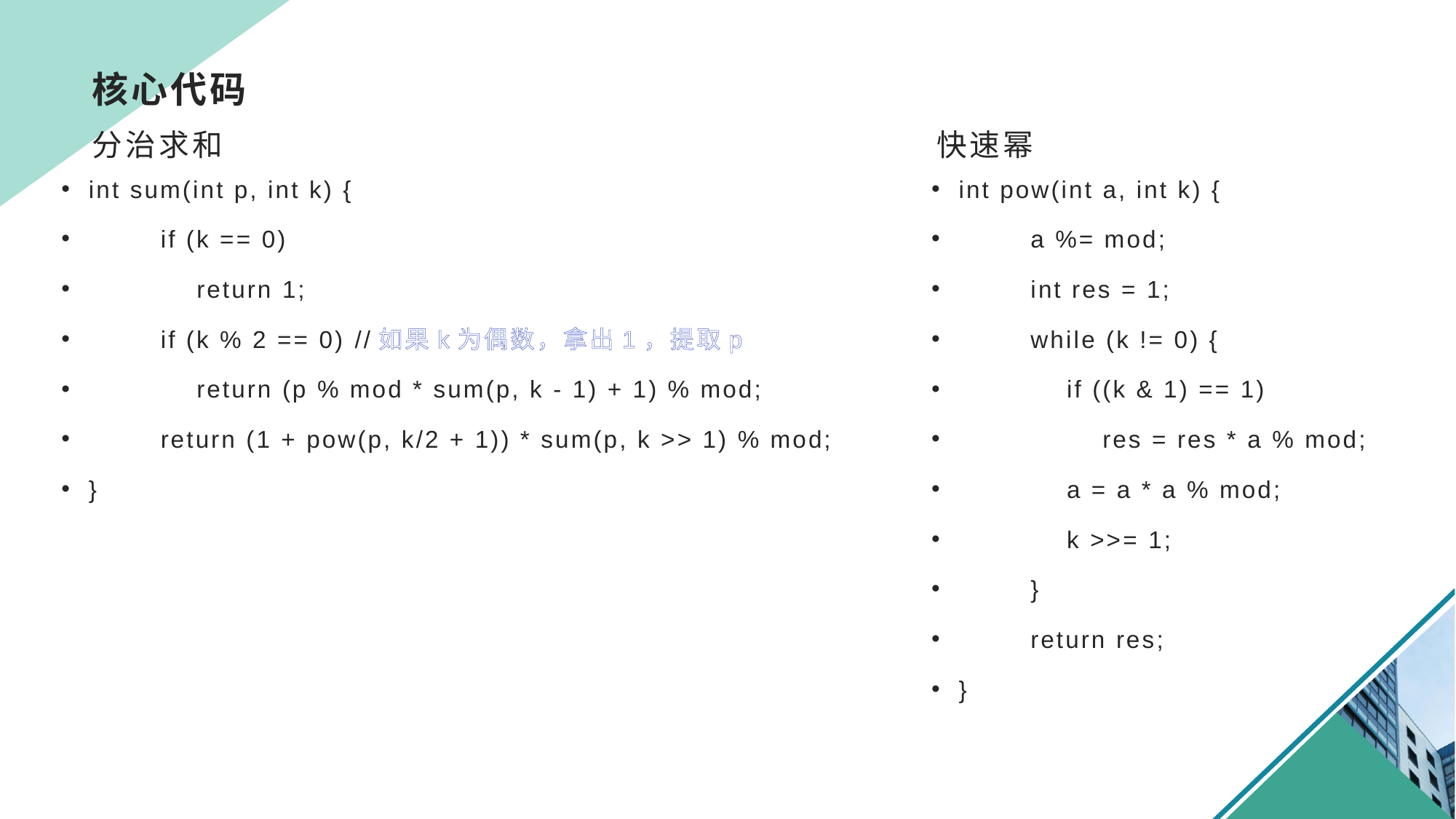

# 核心代码
快速幂
分治求和
int sum(int p, int k) {
        if (k == 0)
            return 1;
        if (k % 2 == 0) //如果k为偶数，拿出1，提取p
            return (p % mod * sum(p, k - 1) + 1) % mod;
        return (1 + pow(p, k/2 + 1)) * sum(p, k >> 1) % mod;
}
int pow(int a, int k) {
        a %= mod;
        int res = 1;
        while (k != 0) {
            if ((k & 1) == 1)
                res = res * a % mod;
            a = a * a % mod;
            k >>= 1;
        }
        return res;
}
7